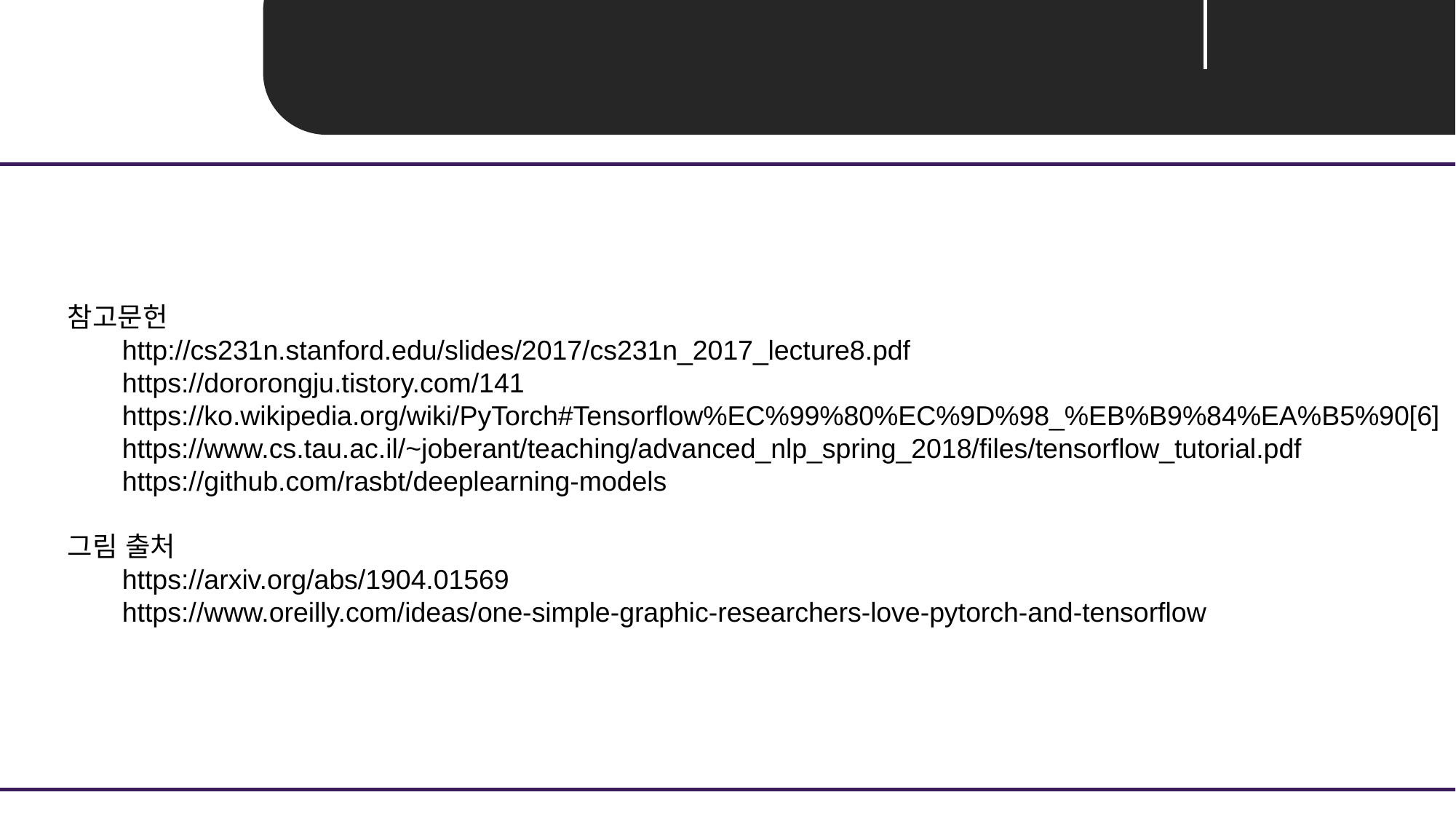

Reference

참고문헌
http://cs231n.stanford.edu/slides/2017/cs231n_2017_lecture8.pdf
https://dororongju.tistory.com/141
https://ko.wikipedia.org/wiki/PyTorch#Tensorflow%EC%99%80%EC%9D%98_%EB%B9%84%EA%B5%90[6]
https://www.cs.tau.ac.il/~joberant/teaching/advanced_nlp_spring_2018/files/tensorflow_tutorial.pdf
https://github.com/rasbt/deeplearning-models

그림 출처
https://arxiv.org/abs/1904.01569
https://www.oreilly.com/ideas/one-simple-graphic-researchers-love-pytorch-and-tensorflow